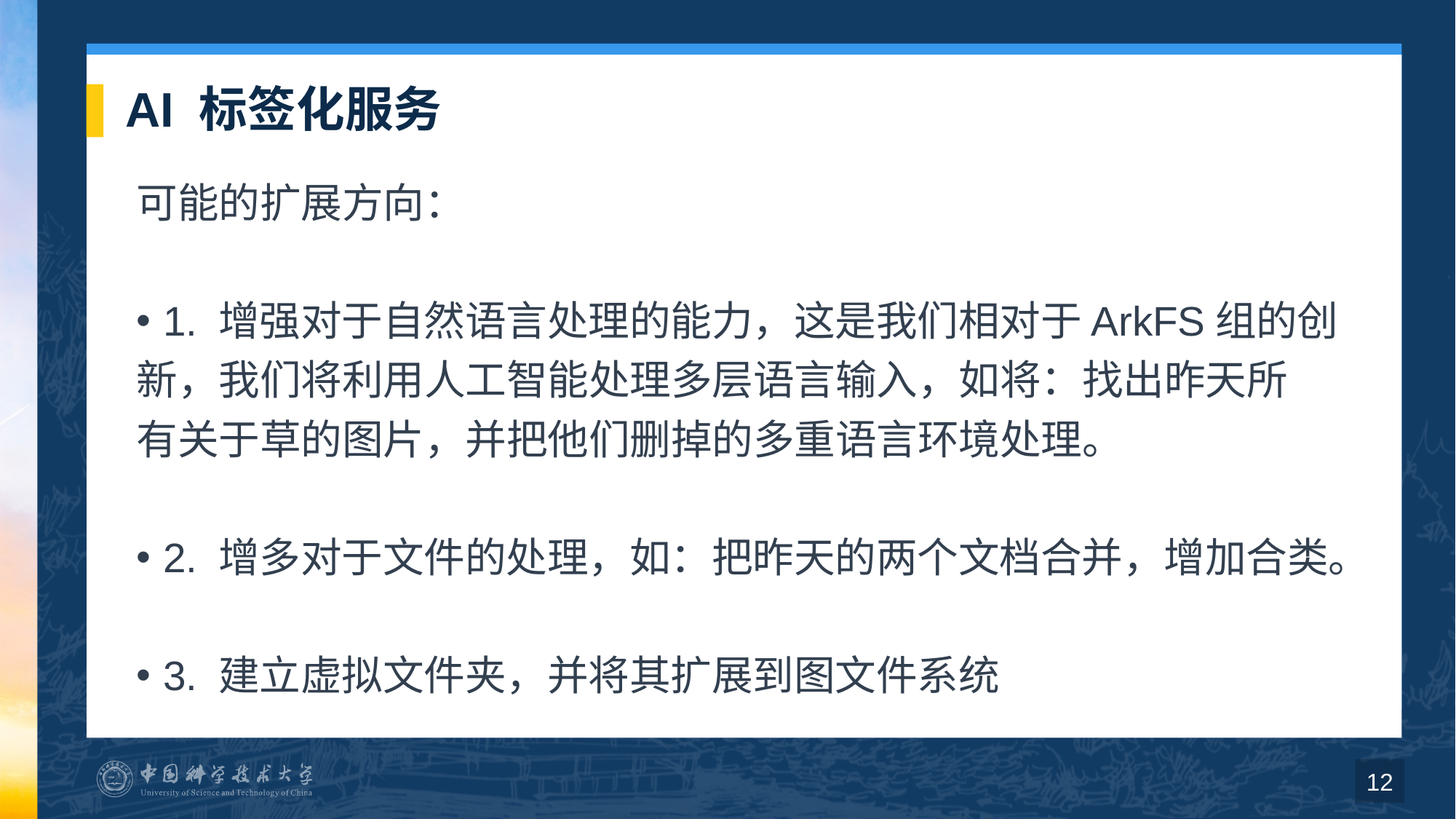

# AI 标签化服务
可能的扩展方向：

1. 增强对于自然语言处理的能力，这是我们相对于ArkFS组的创
新，我们将利用人工智能处理多层语言输入，如将：找出昨天所
有关于草的图片，并把他们删掉的多重语言环境处理。

2. 增多对于文件的处理，如：把昨天的两个文档合并，增加合类。

3. 建立虚拟文件夹，并将其扩展到图文件系统
12